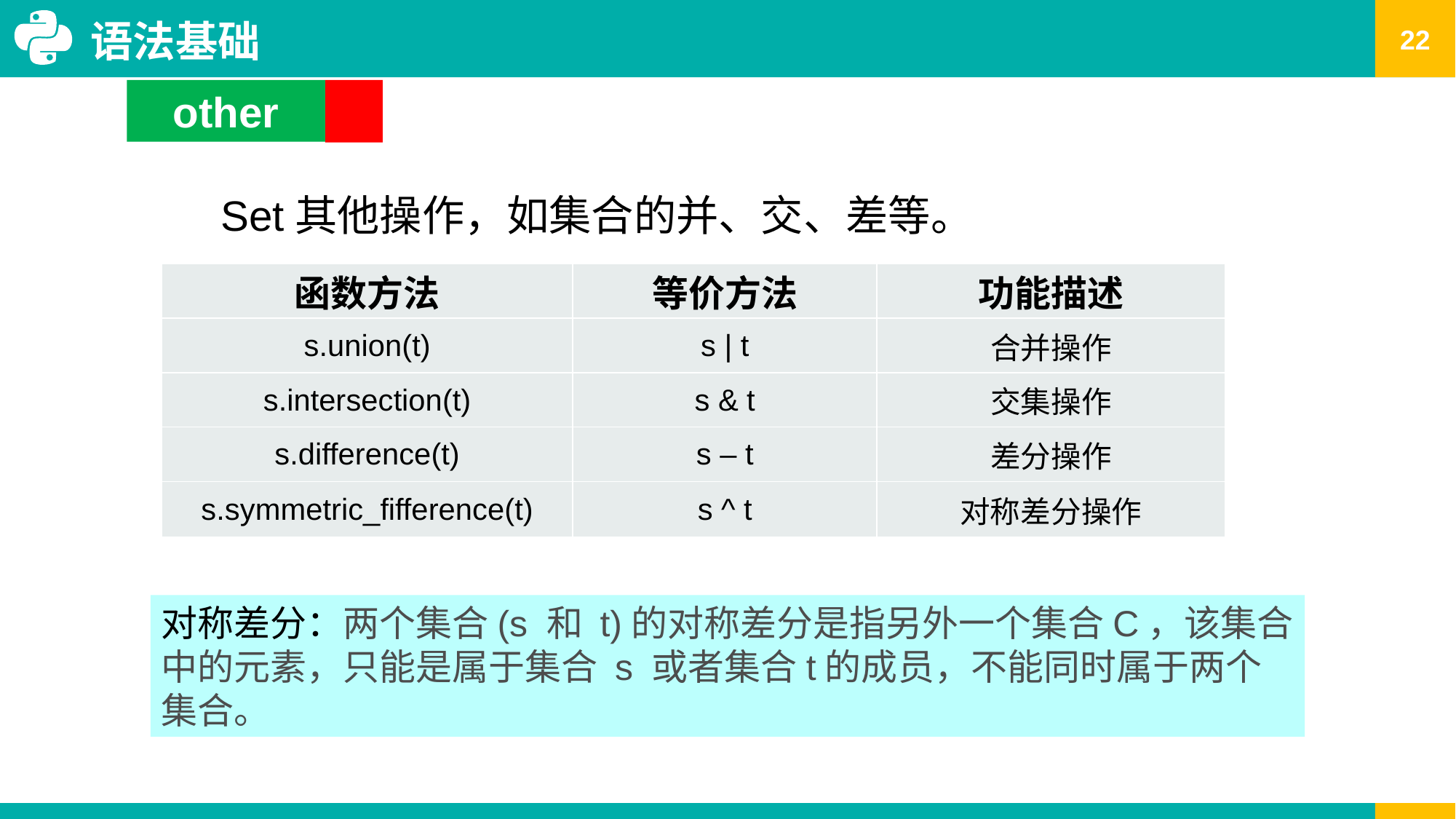

语法基础
other

Set其他操作，如集合的并、交、差等。
| 函数方法 | 等价方法 | 功能描述 |
| --- | --- | --- |
| s.union(t) | s | t | 合并操作 |
| s.intersection(t) | s & t | 交集操作 |
| s.difference(t) | s – t | 差分操作 |
| s.symmetric\_fifference(t) | s ^ t | 对称差分操作 |
对称差分：两个集合(s 和 t)的对称差分是指另外一个集合C，该集合中的元素，只能是属于集合 s 或者集合t的成员，不能同时属于两个集合。